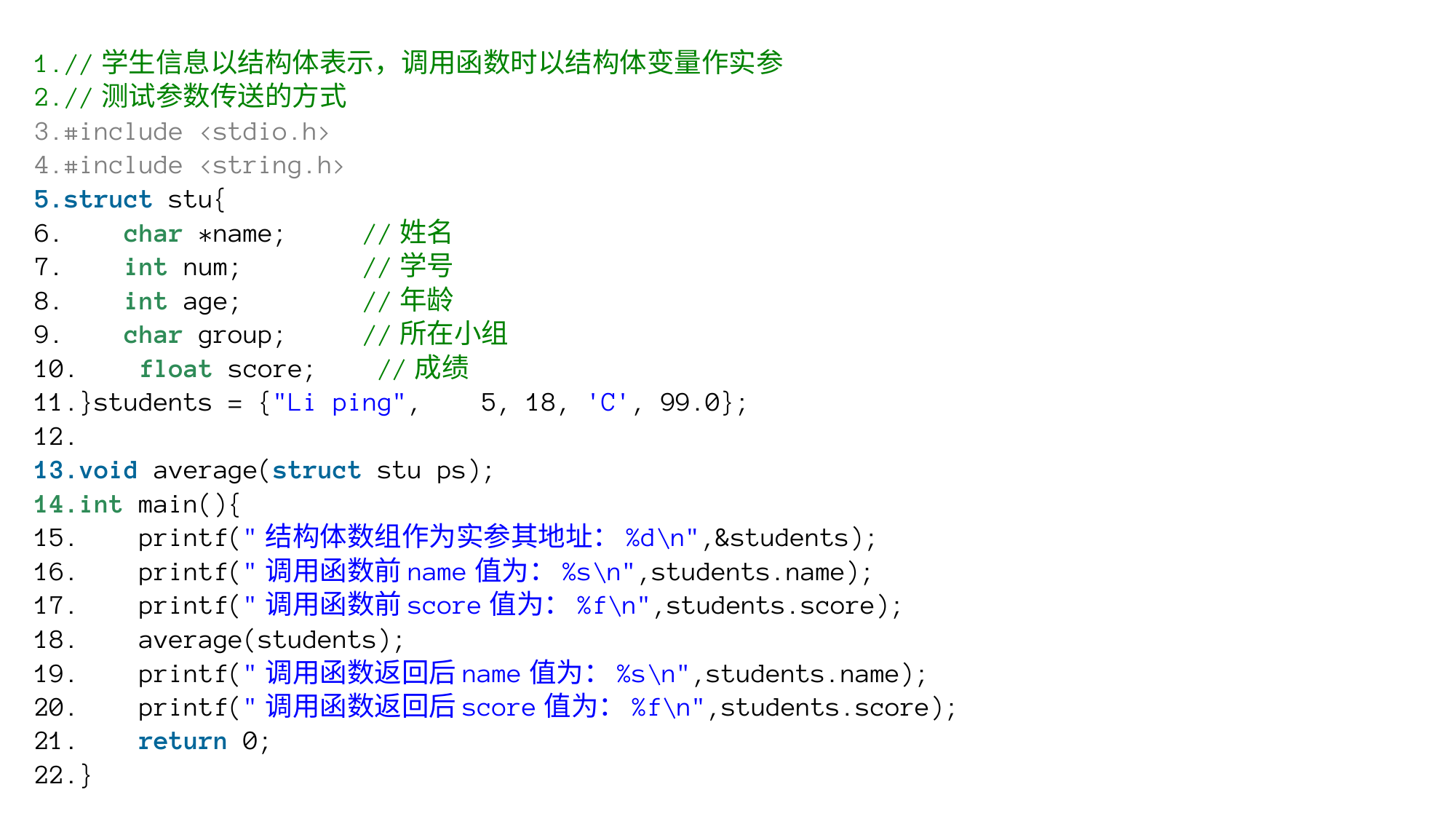

//学生信息以结构体表示，调用函数时以结构体变量作实参
//测试参数传送的方式
#include <stdio.h>
#include <string.h>
struct stu{
    char *name;     //姓名
    int num;        //学号
    int age;        //年龄
    char group;     //所在小组
    float score;    //成绩
}students = {"Li ping",    5, 18, 'C', 99.0};

void average(struct stu ps);
int main(){
    printf("结构体数组作为实参其地址：%d\n",&students);
    printf("调用函数前name值为：%s\n",students.name);
    printf("调用函数前score值为：%f\n",students.score);
    average(students);
    printf("调用函数返回后name值为：%s\n",students.name);
    printf("调用函数返回后score值为：%f\n",students.score);
    return 0;
}